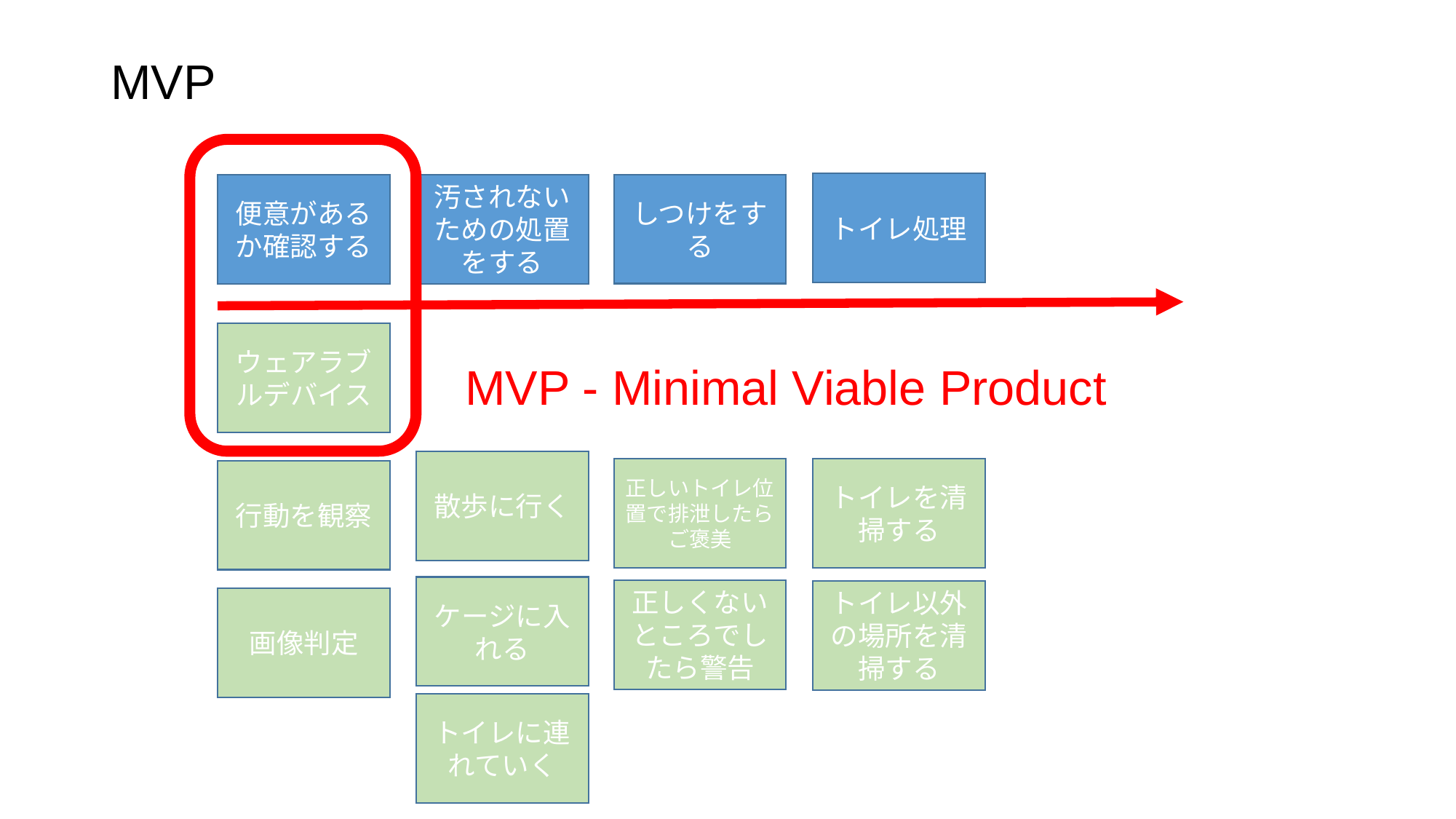

MVP

トイレ処理
しつけをする
便意があるか確認する
汚されないための処置をする
ウェアラブルデバイス
MVP - Minimal Viable Product
散歩に行く
正しいトイレ位置で排泄したらご褒美
トイレを清掃する
行動を観察
ケージに入れる
正しくないところでしたら警告
トイレ以外の場所を清掃する
画像判定
トイレに連れていく